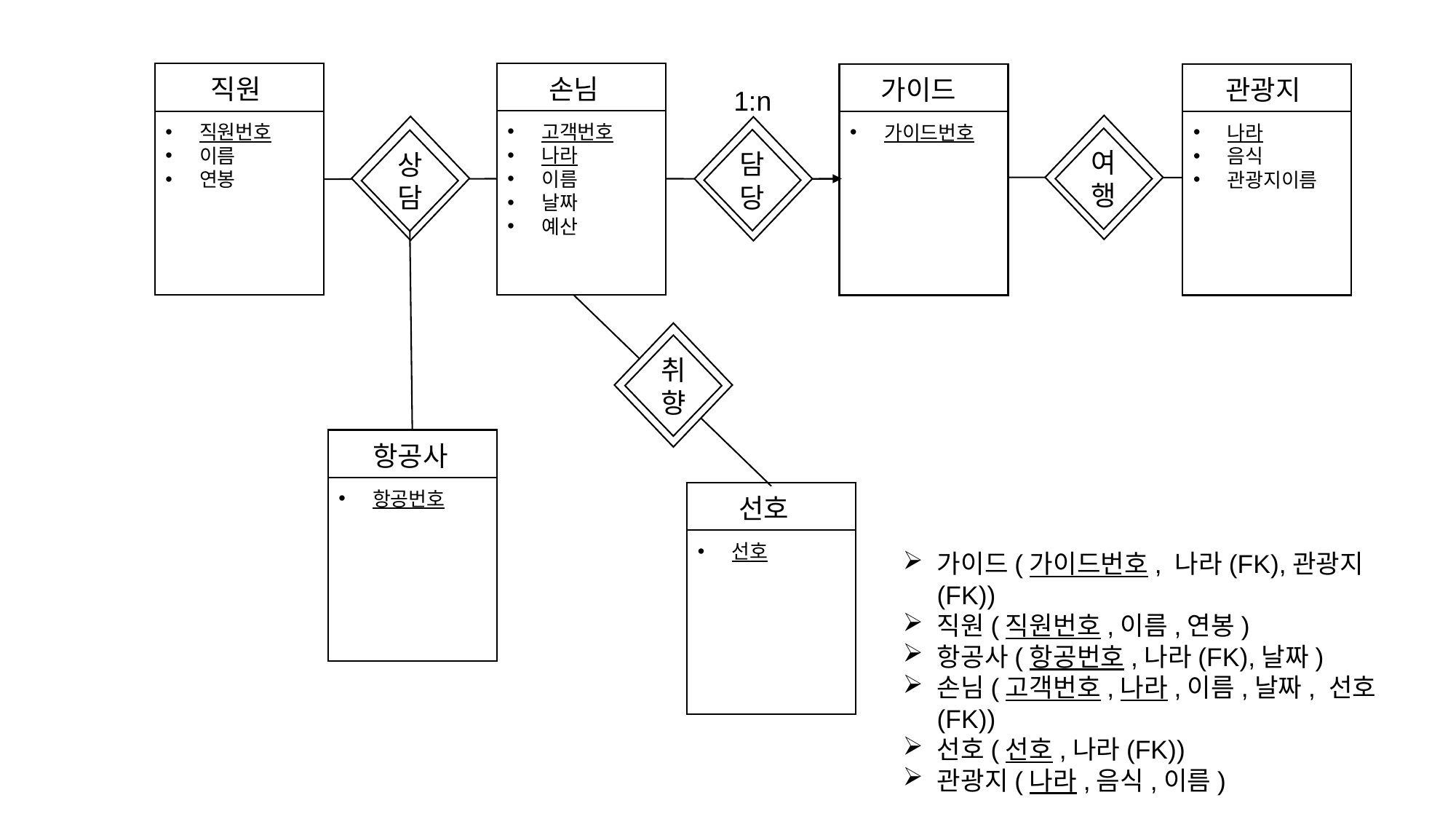

손님
고객번호
나라
이름
날짜
예산

직원
직원번호
이름
연봉

가이드
가이드번호

관광지
나라
음식
관광지이름
1:n

여행
담
당
상담

취향

항공사
항공번호

선호
선호
가이드(가이드번호, 나라(FK),관광지(FK))
직원(직원번호,이름,연봉)
항공사(항공번호,나라(FK),날짜)
손님(고객번호,나라,이름,날짜, 선호(FK))
선호(선호,나라(FK))
관광지(나라,음식,이름)